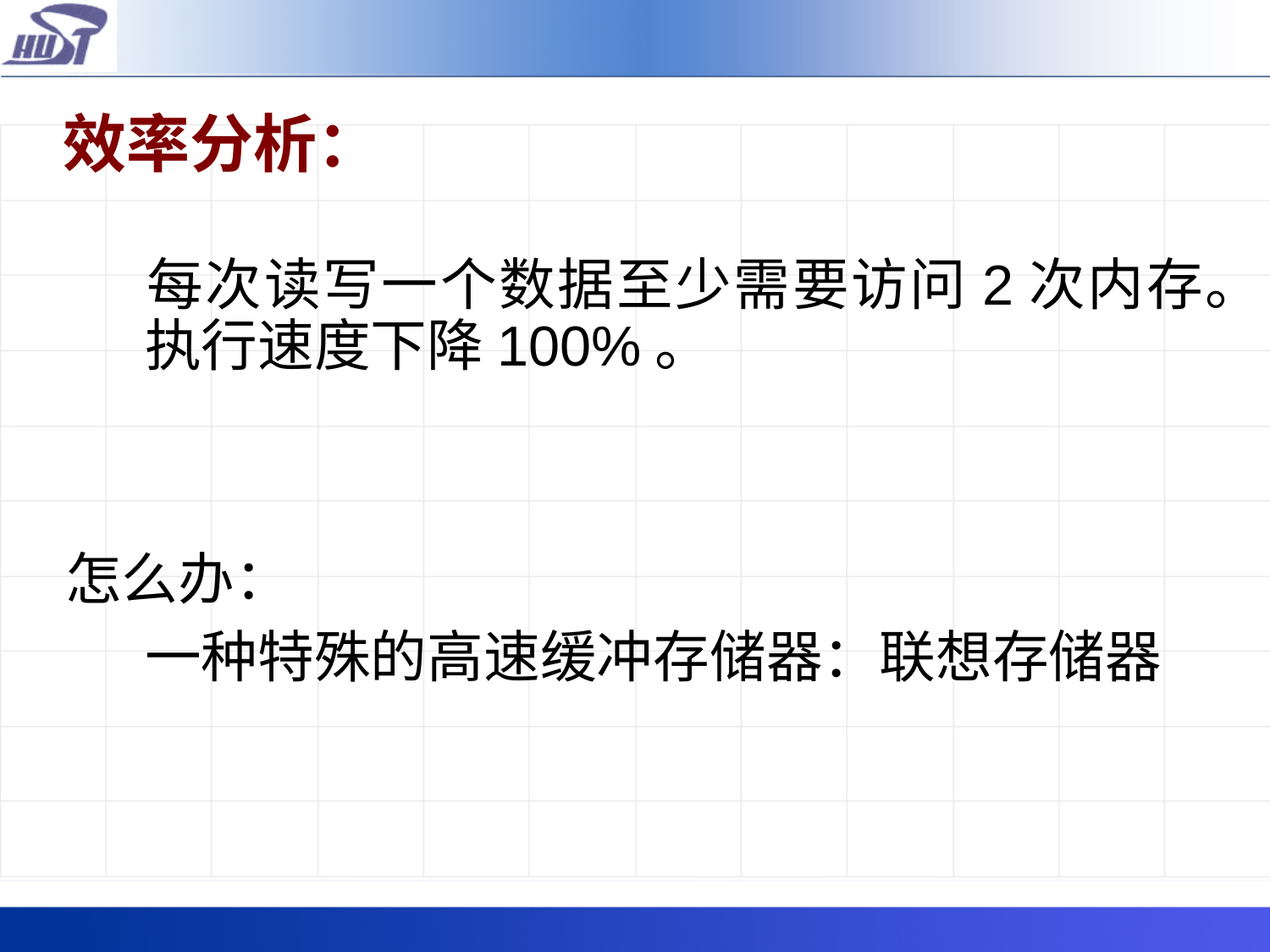

# 效率分析：
	每次读写一个数据至少需要访问2次内存。执行速度下降100%。

怎么办：
	一种特殊的高速缓冲存储器：联想存储器
85